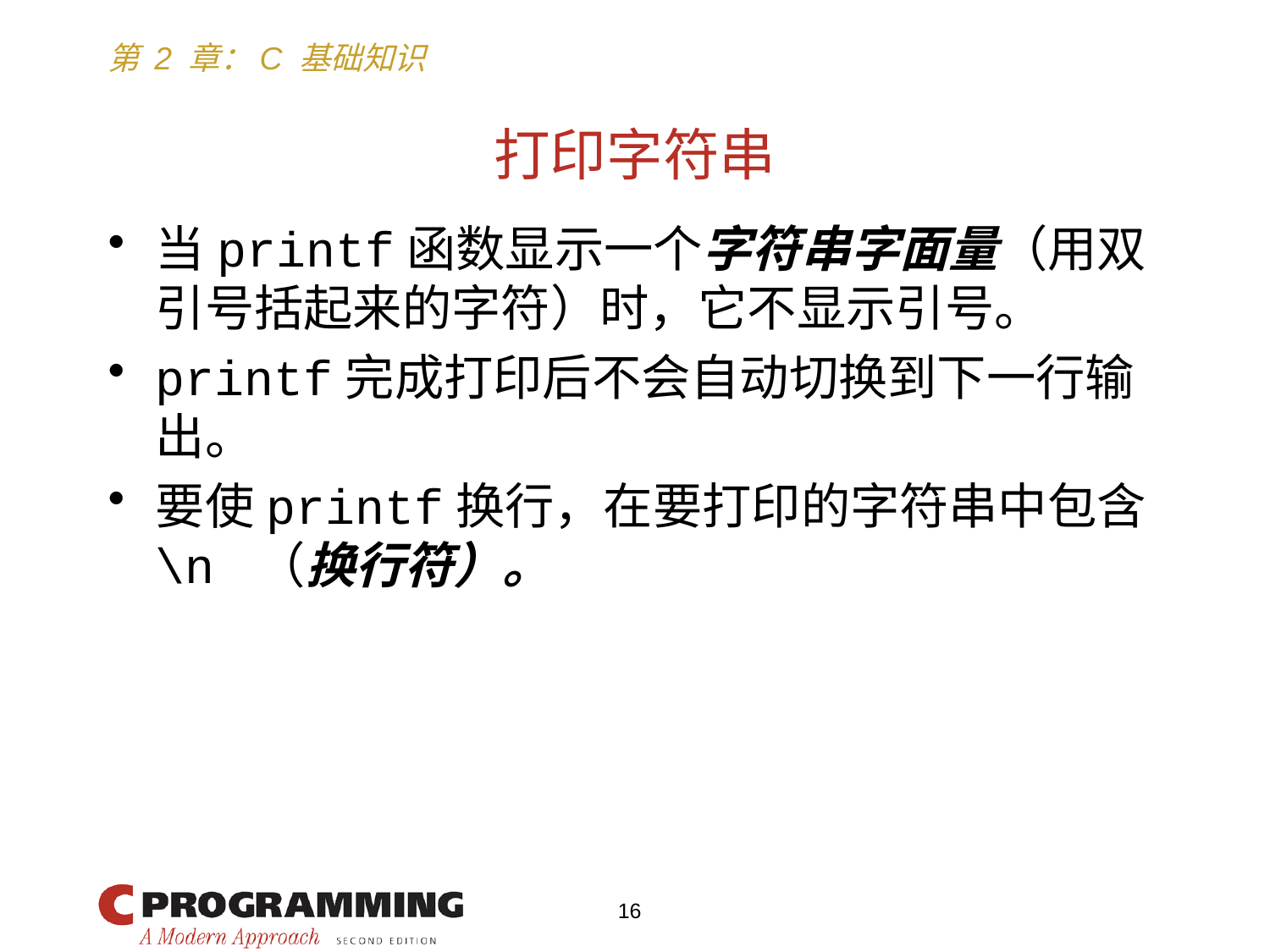

# 打印字符串
当printf函数显示一个字符串字面量（用双引号括起来的字符）时，它不显示引号。
printf完成打印后不会自动切换到下一行输出。
要使printf换行，在要打印的字符串中包含\n （换行符）。

16